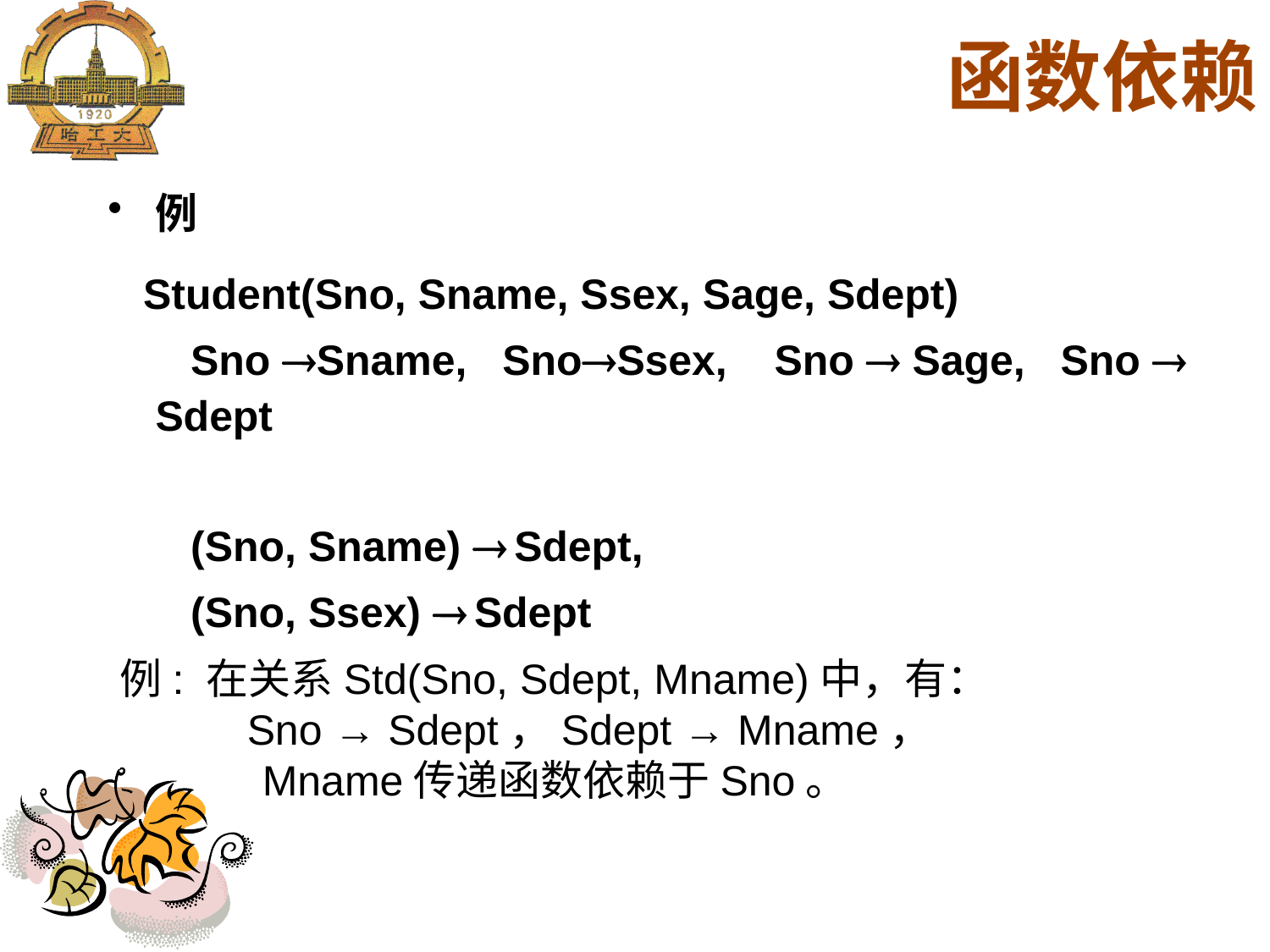

函数依赖
例
   Student(Sno, Sname, Ssex, Sage, Sdept)
       Sno →Sname,   Sno→Ssex,    Sno → Sage,   Sno → Sdept

       (Sno, Sname) → Sdept,
       (Sno, Ssex) → Sdept

例: 在关系Std(Sno, Sdept, Mname)中，有：
	Sno → Sdept，Sdept → Mname，
            Mname传递函数依赖于Sno。